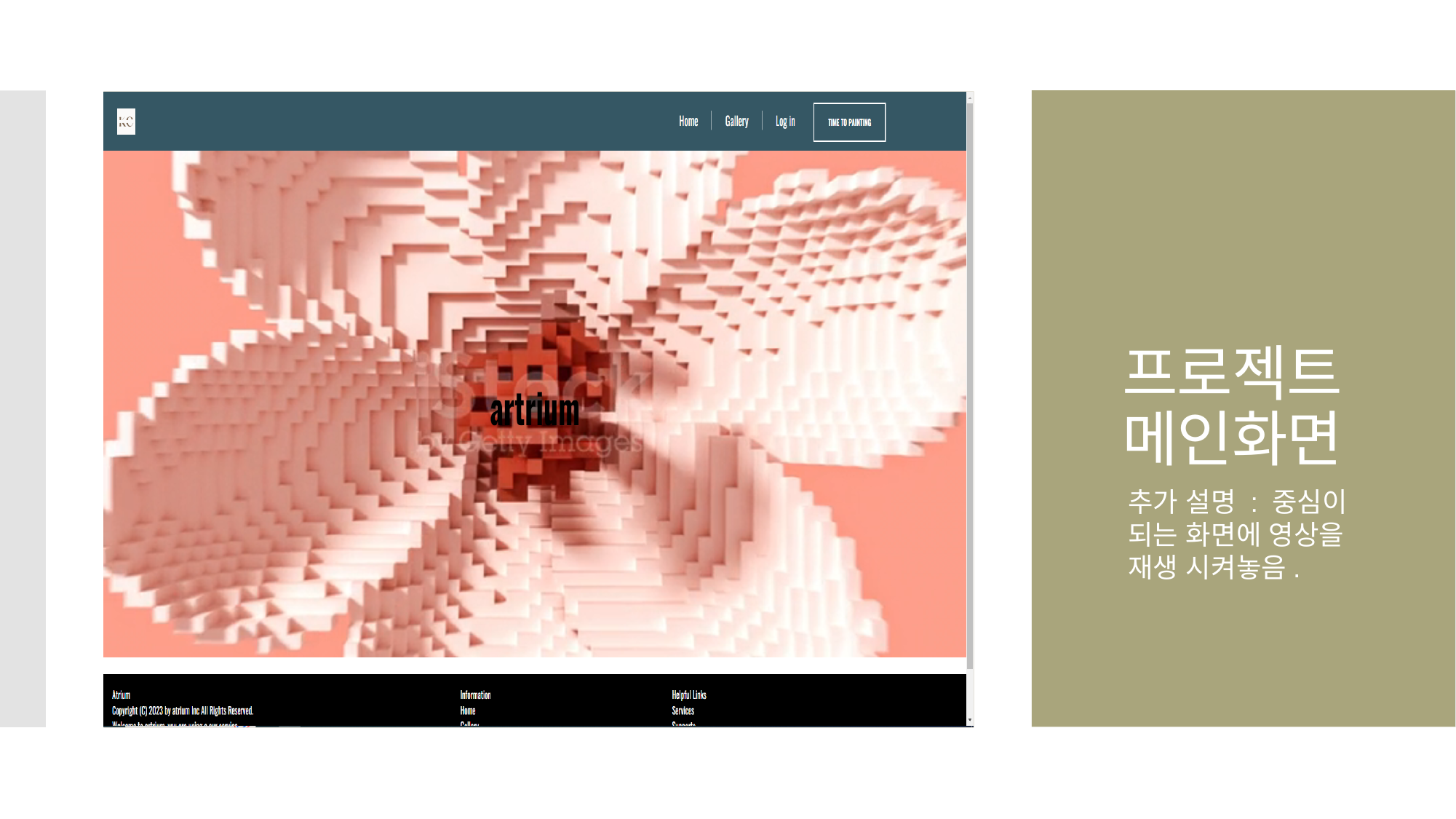

### Chart: 차트 제목

| Category |
|---|
# 프로젝트 메인화면
추가 설명 : 중심이 되는 화면에 영상을 재생 시켜놓음.